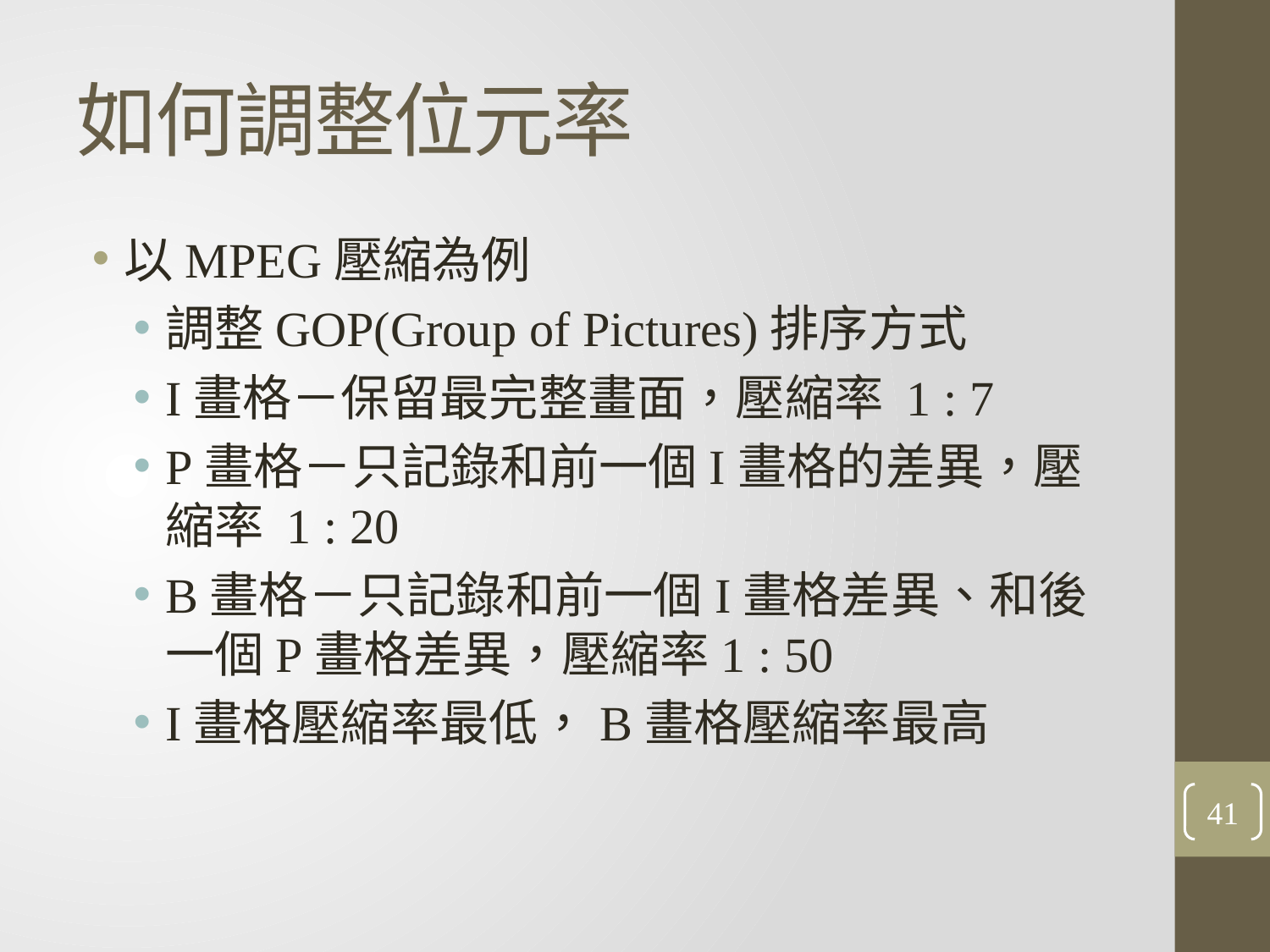

# 如何調整位元率
以MPEG壓縮為例
調整GOP(Group of Pictures)排序方式
I畫格－保留最完整畫面，壓縮率 1 : 7
P畫格－只記錄和前一個I畫格的差異，壓縮率 1 : 20
B畫格－只記錄和前一個I畫格差異、和後一個P畫格差異，壓縮率1 : 50
I畫格壓縮率最低，B畫格壓縮率最高

41